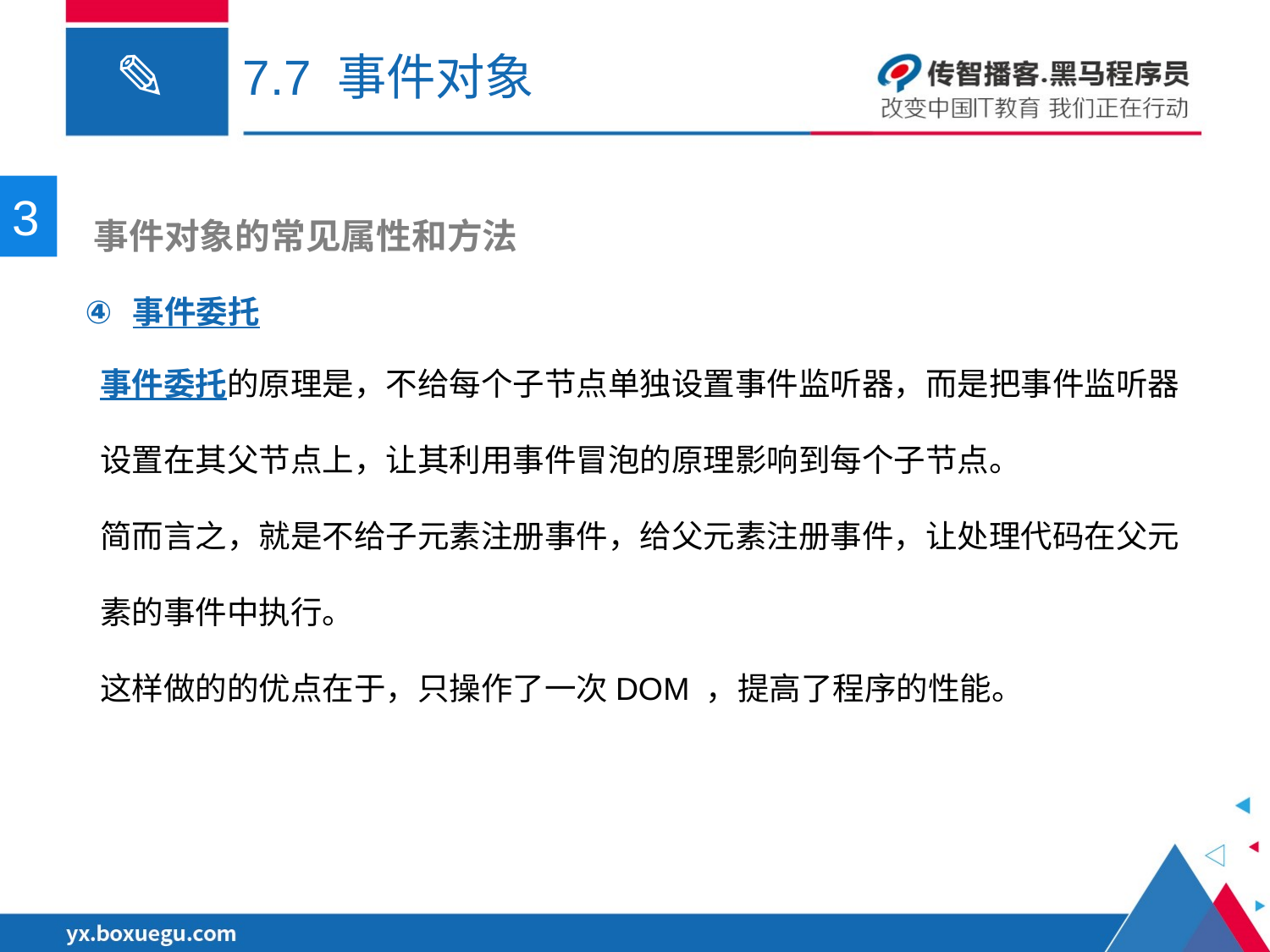

# 7.7 事件对象

3
  事件对象的常见属性和方法
事件委托
事件委托的原理是，不给每个子节点单独设置事件监听器，而是把事件监听器设置在其父节点上，让其利用事件冒泡的原理影响到每个子节点。
简而言之，就是不给子元素注册事件，给父元素注册事件，让处理代码在父元素的事件中执行。
这样做的的优点在于，只操作了一次DOM ，提高了程序的性能。
注